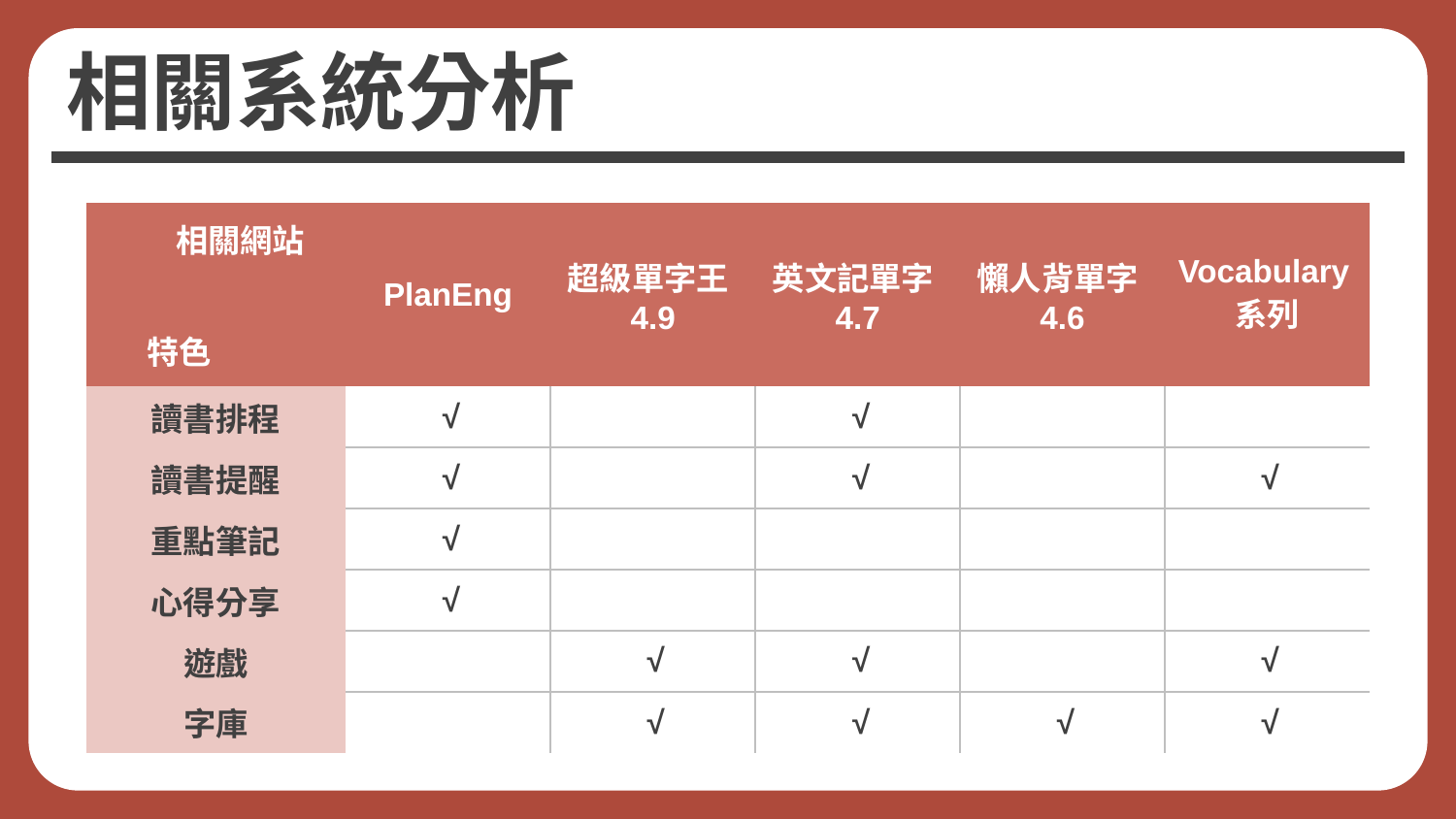

相關系統分析
| 相關網站   特色 | PlanEng | 超級單字王4.9 | 英文記單字4.7 | 懶人背單字4.6 | Vocabulary系列 |
| --- | --- | --- | --- | --- | --- |
| 讀書排程 | √ |  | √ |  |  |
| 讀書提醒 | √ |  | √ |  | √ |
| 重點筆記 | √ |  |  |  |  |
| 心得分享 | √ |  |  |  |  |
| 遊戲 |  | √ | √ |  | √ |
| 字庫 |  | √ | √ | √ | √ |